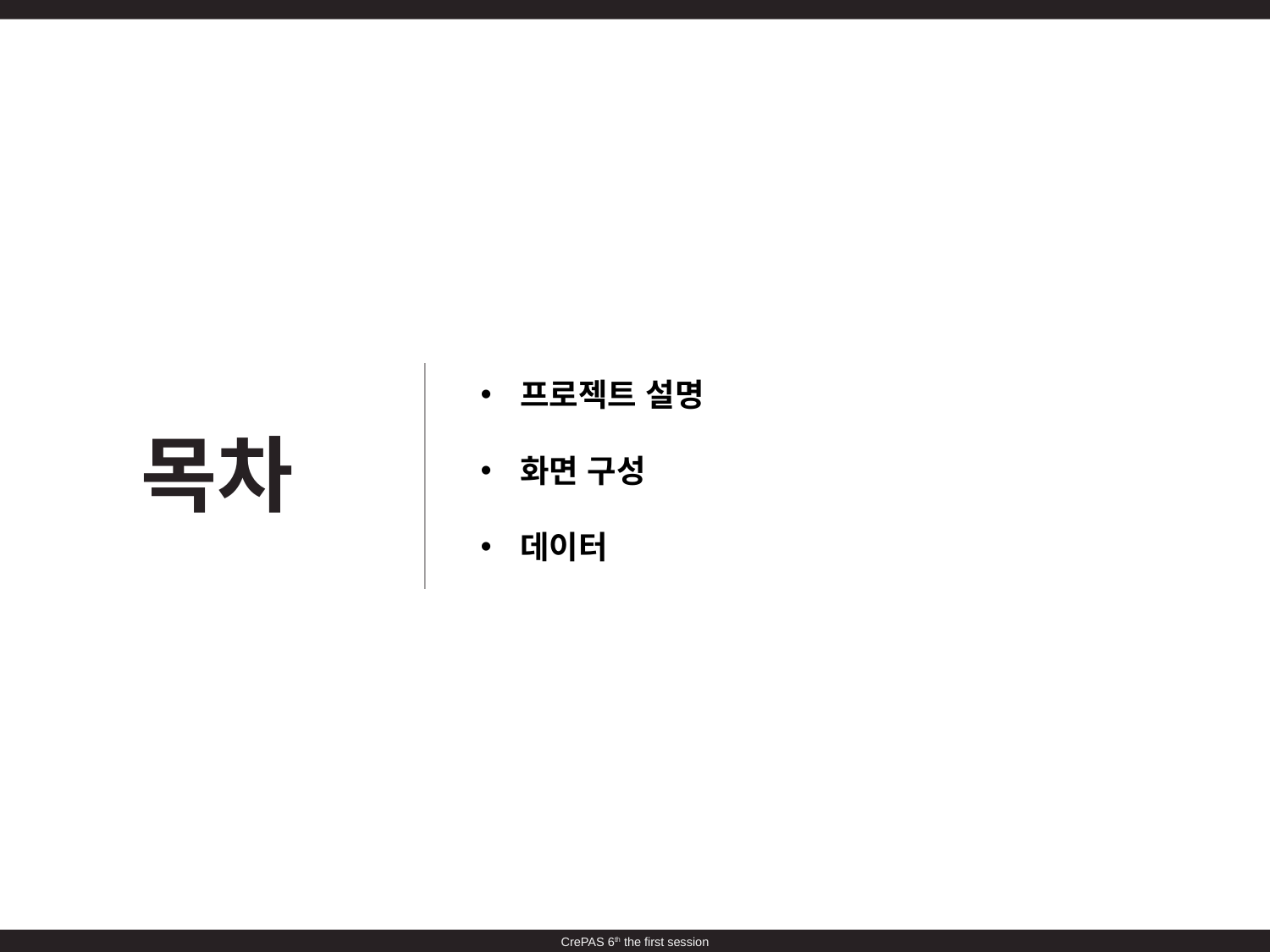

프로젝트 설명

화면 구성

데이터

 목차
CrePAS 6th the first session